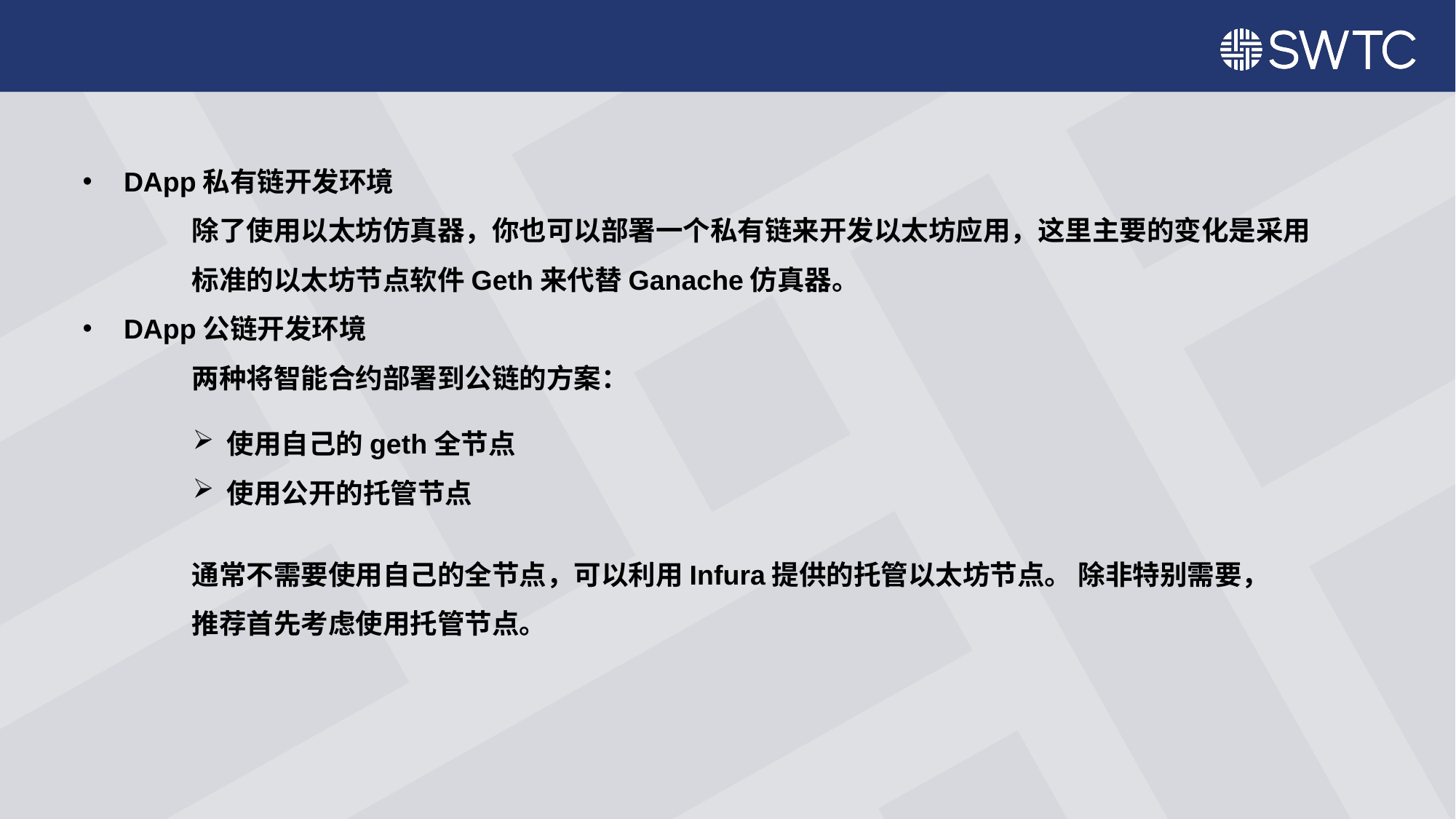

DApp私有链开发环境
	除了使用以太坊仿真器，你也可以部署一个私有链来开发以太坊应用，这里主要的变化是采用	标准的以太坊节点软件Geth来代替Ganache仿真器。
DApp公链开发环境
	两种将智能合约部署到公链的方案：

	通常不需要使用自己的全节点，可以利用Infura提供的托管以太坊节点。 除非特别需要，
	推荐首先考虑使用托管节点。
使用自己的geth全节点
使用公开的托管节点